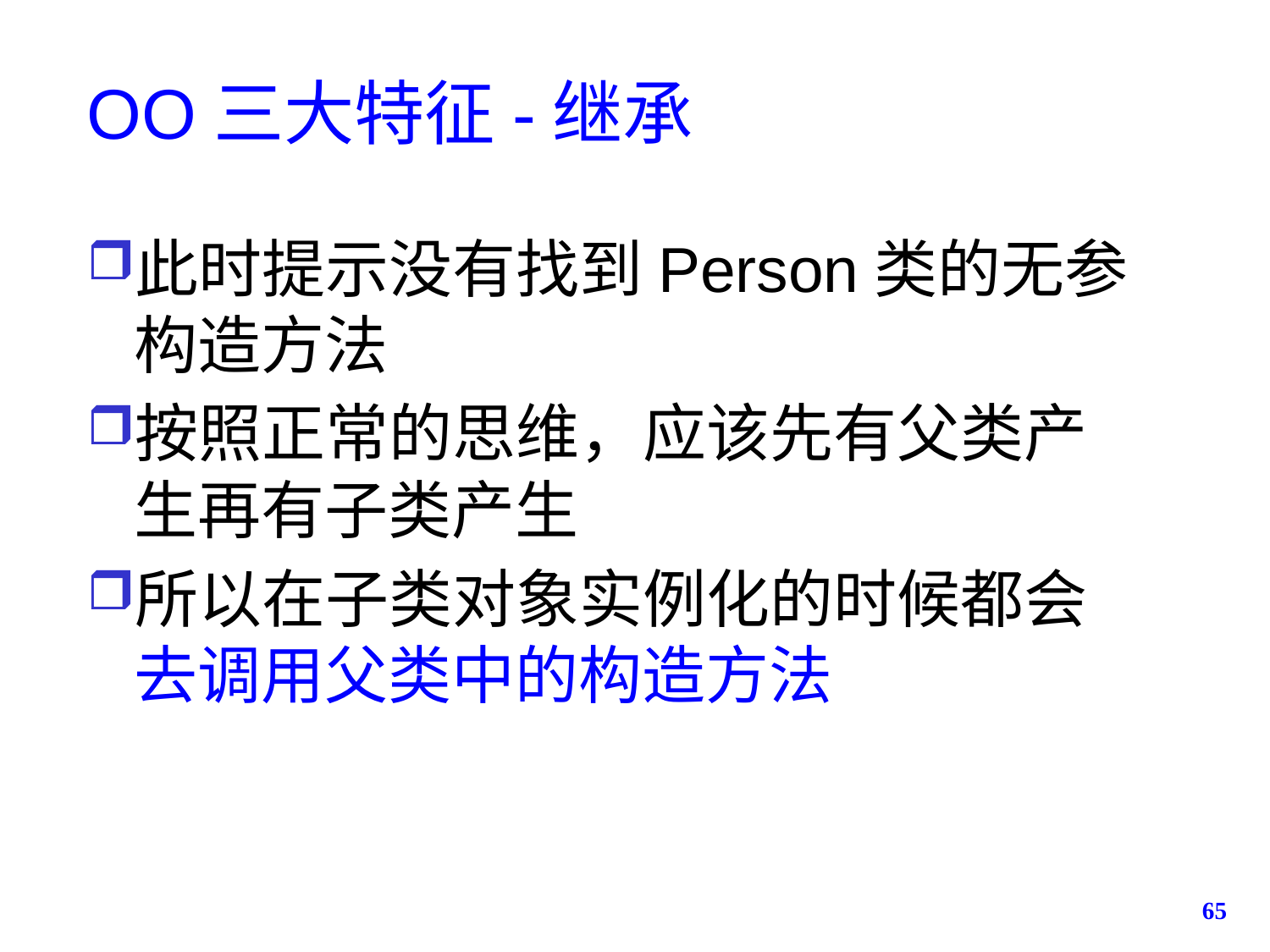

# OO三大特征-继承
此时提示没有找到Person类的无参构造方法
按照正常的思维，应该先有父类产生再有子类产生
所以在子类对象实例化的时候都会去调用父类中的构造方法

65